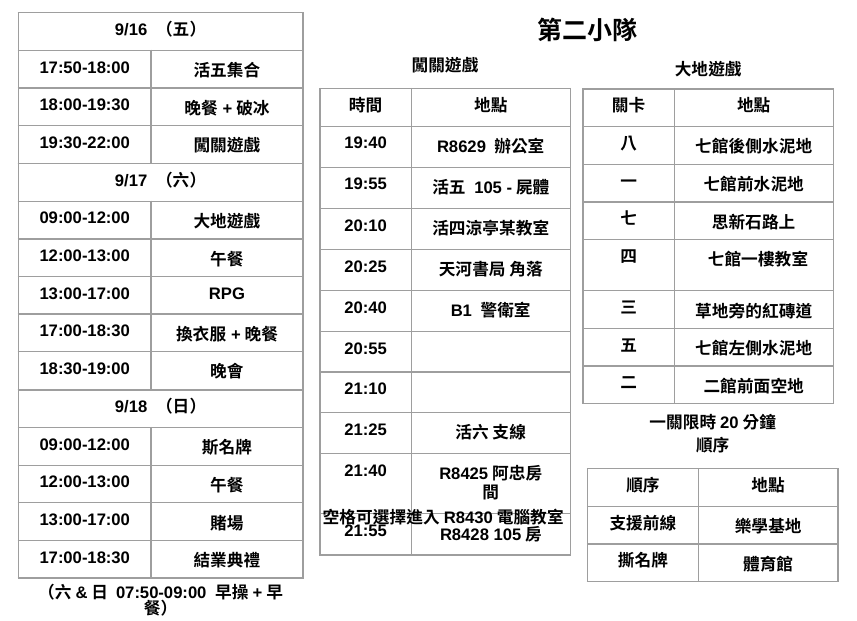

| 9/16 （五） | 地點 |
| --- | --- |
| 17:50-18:00 | 活五集合 |
| 18:00-19:30 | 晚餐+破冰 |
| 19:30-22:00 | 闖關遊戲 |
第二小隊
闖關遊戲
| 時間 | 地點 |
| --- | --- |
| 19:40 | R8629 辦公室 |
| 19:55 | 活五 105 -屍體 |
| 20:10 | 活四涼亭某教室 |
| 20:25 | 天河書局 角落 |
| 20:40 | B1 警衛室 |
| 20:55 |  |
| 21:10 |  |
| 21:25 | 活六 支線 |
| 21:40 | R8425阿忠房間 |
| 21:55 | R8428 105房 |
大地遊戲
| 關卡 | 地點 |
| --- | --- |
| 八 | 七館後側水泥地 |
| 一 | 七館前水泥地 |
| 七 | 思新石路上 |
| 四 | 七館一樓教室 |
| 三 | 草地旁的紅磚道 |
| 五 | 七館左側水泥地 |
| 二 | 二館前面空地 |
| 9/17 （六） | 地點 |
| --- | --- |
| 09:00-12:00 | 大地遊戲 |
| 12:00-13:00 | 午餐 |
| 13:00-17:00 | RPG |
| 17:00-18:30 | 換衣服+晚餐 |
| 18:30-19:00 | 晚會 |
| 9/18 （日） | 地點 |
| --- | --- |
| 09:00-12:00 | 斯名牌 |
| 12:00-13:00 | 午餐 |
| 13:00-17:00 | 賭場 |
| 17:00-18:30 | 結業典禮 |
一關限時20分鐘
順序
| 順序 | 地點 |
| --- | --- |
| 支援前線 | 樂學基地 |
| 撕名牌 | 體育館 |
空格可選擇進入R8430電腦教室
（六&日 07:50-09:00 早操+早餐）